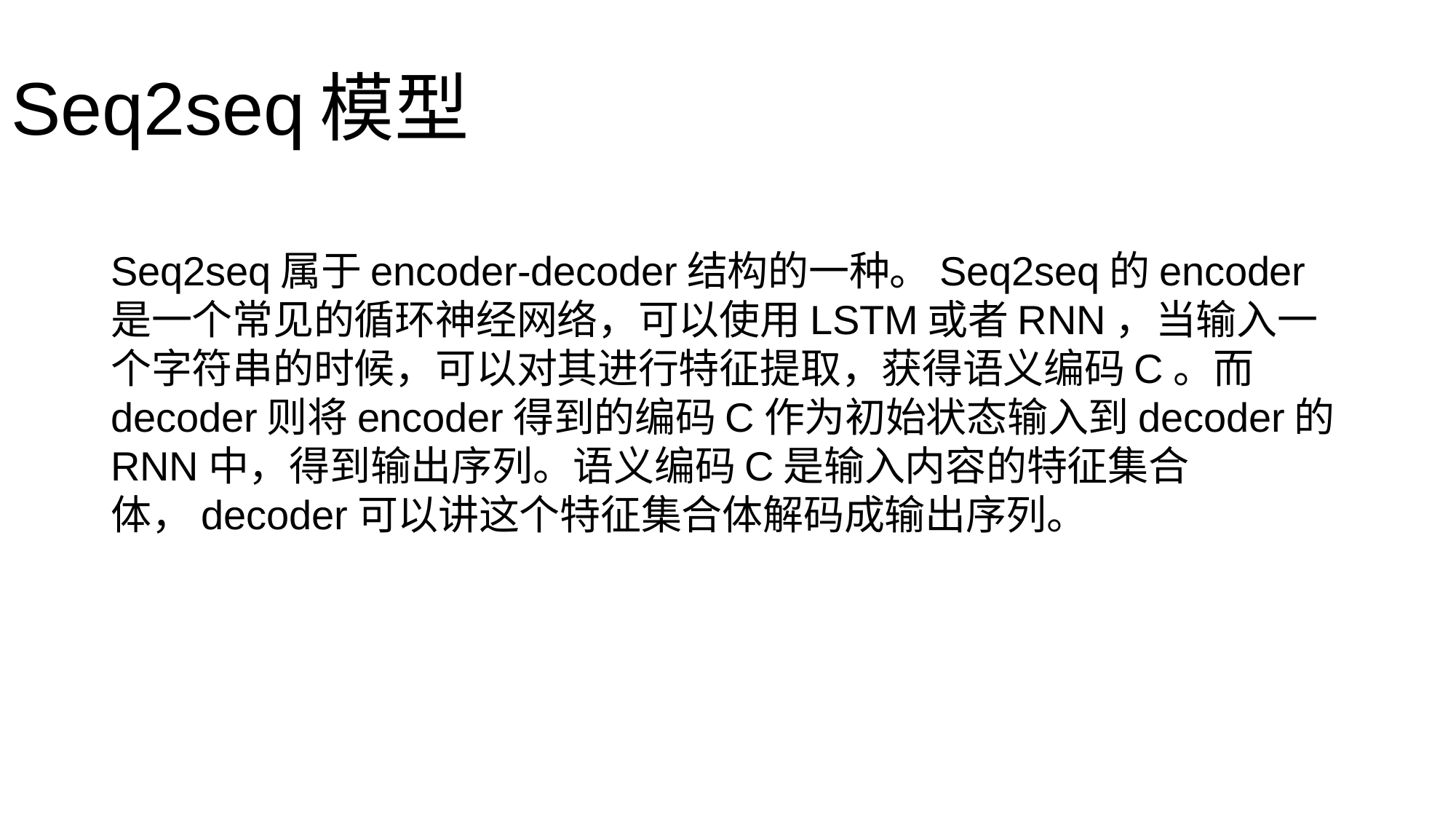

# Seq2seq模型
Seq2seq属于encoder-decoder结构的一种。Seq2seq的encoder是一个常见的循环神经网络，可以使用LSTM或者RNN，当输入一个字符串的时候，可以对其进行特征提取，获得语义编码C。而decoder则将encoder得到的编码C作为初始状态输入到decoder的RNN中，得到输出序列。语义编码C是输入内容的特征集合体，decoder可以讲这个特征集合体解码成输出序列。